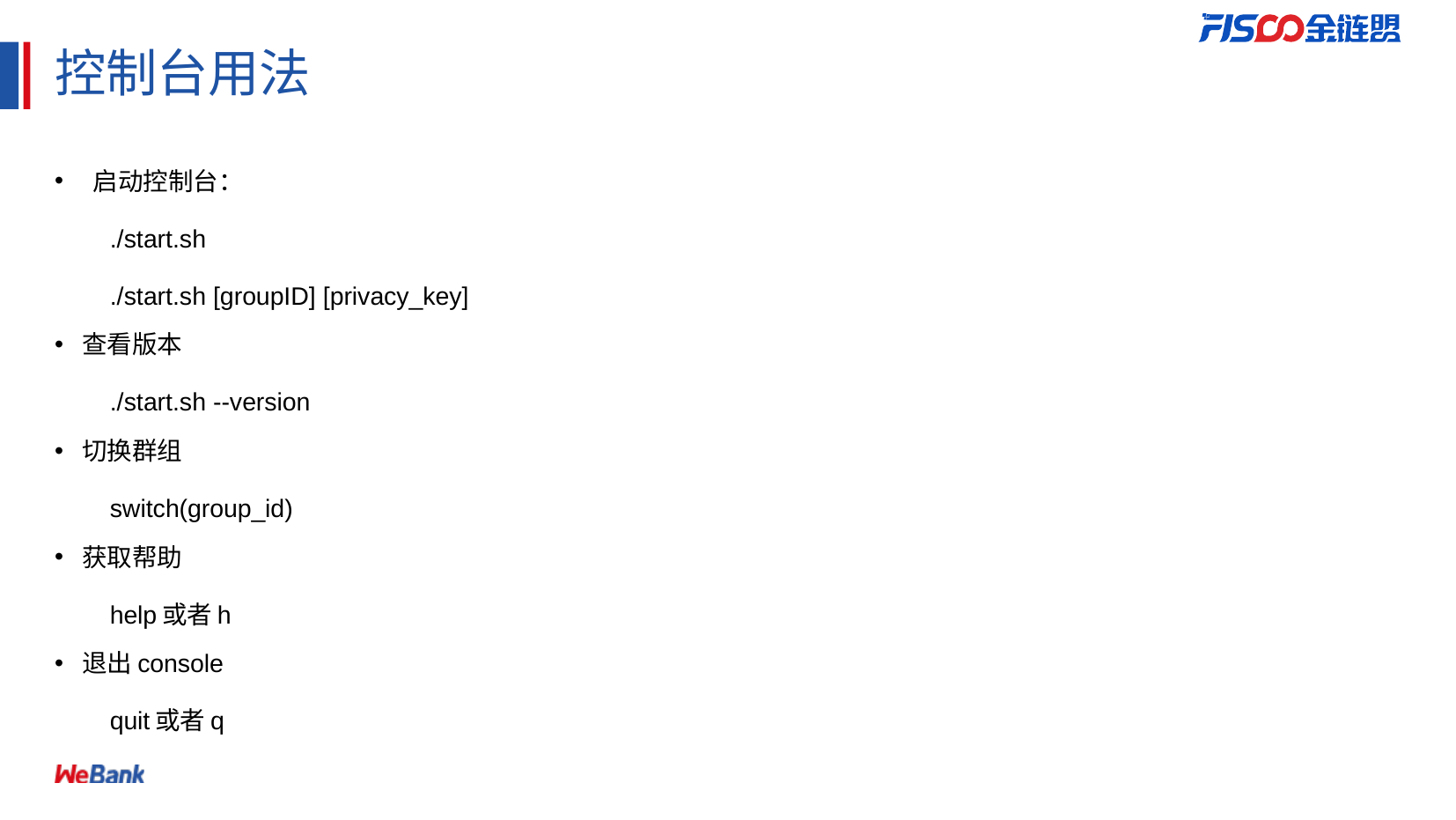

# 控制台用法
 启动控制台：
./start.sh
./start.sh [groupID] [privacy_key]
查看版本
./start.sh --version
切换群组
switch(group_id)
获取帮助
help或者h
退出console
quit或者q